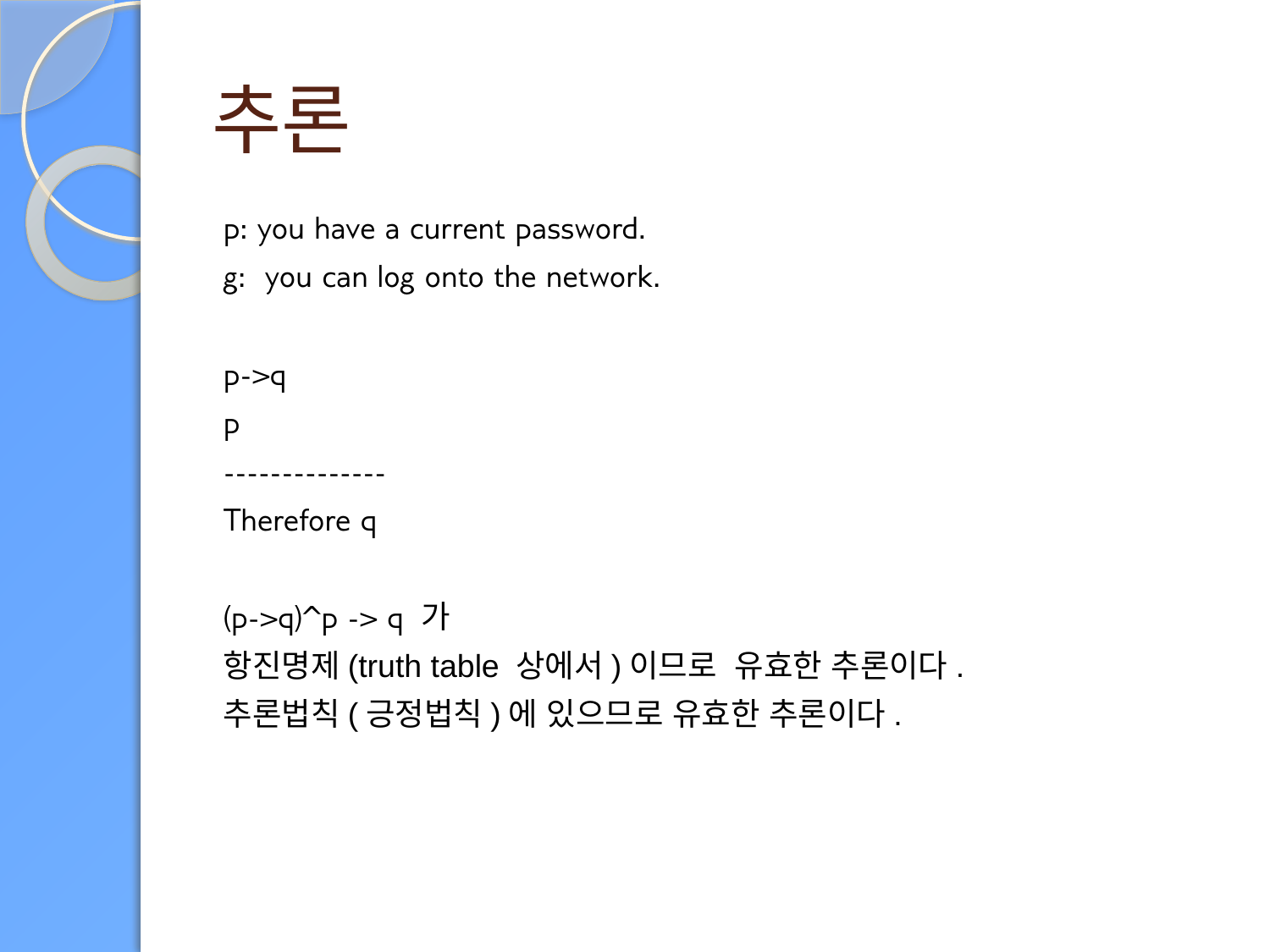

# 추론
p: you have a current password.
g:  you can log onto the network.

p->q
p
--------------
Therefore q

(p->q)^p -> q 가
항진명제(truth table 상에서)이므로  유효한 추론이다.
추론법칙(긍정법칙)에 있으므로 유효한 추론이다.